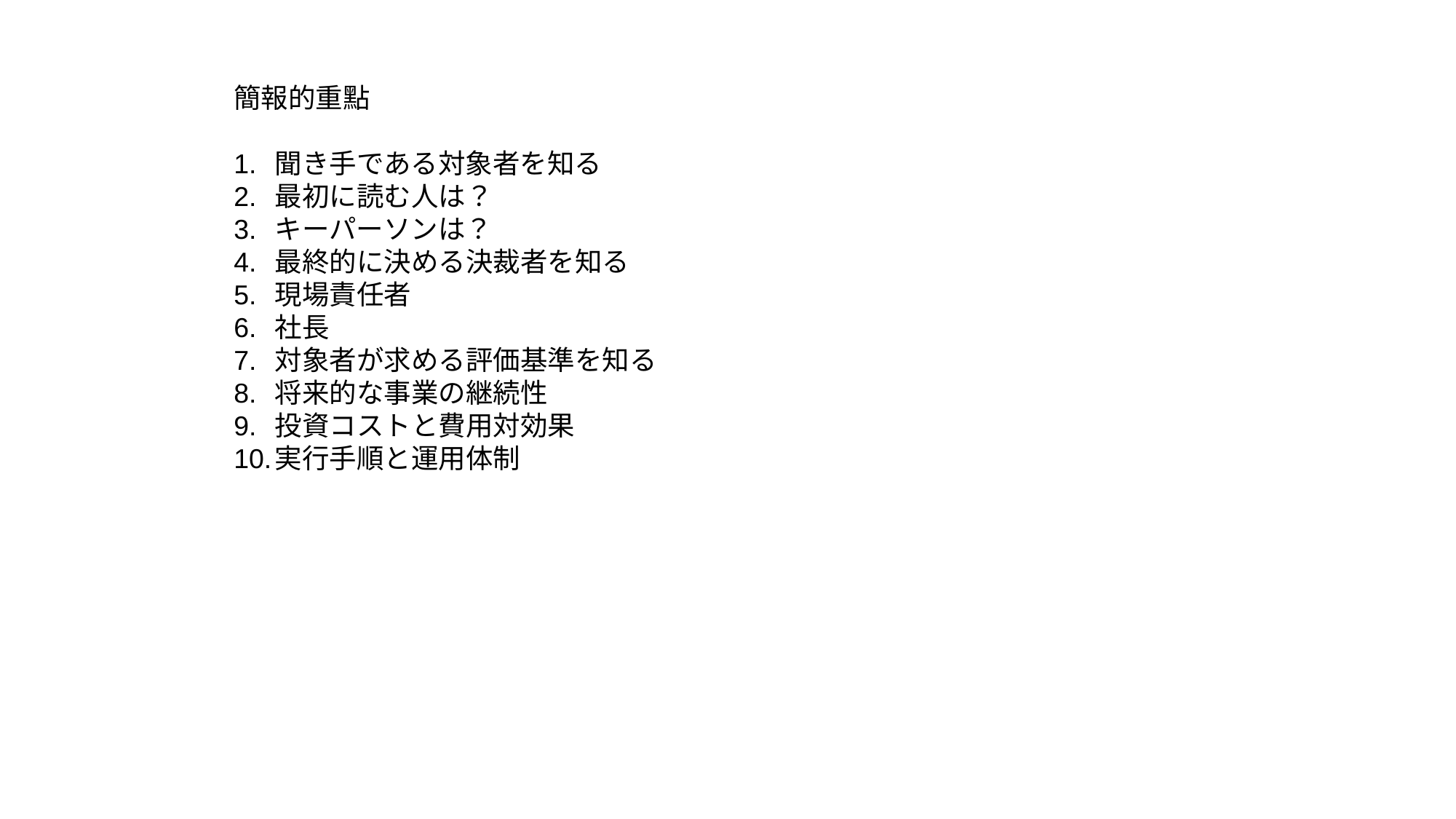

簡報的重點

聞き手である対象者を知る
最初に読む人は？
キーパーソンは？
最終的に決める決裁者を知る
現場責任者
社長
対象者が求める評価基準を知る
将来的な事業の継続性
投資コストと費用対効果
実行手順と運用体制